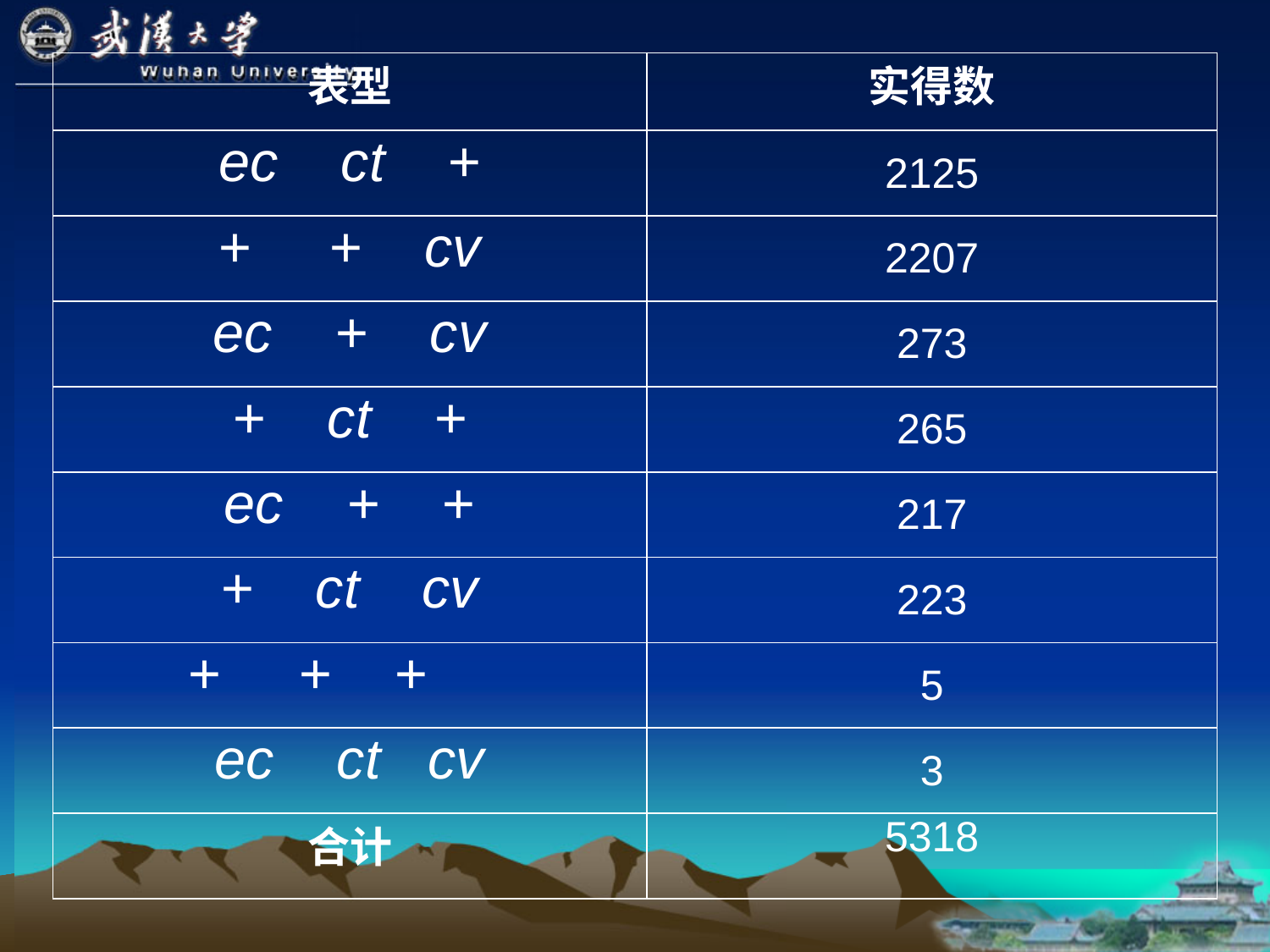

| 表型 | 实得数 |
| --- | --- |
| ec ct + | 2125 |
| + + cv | 2207 |
| ec + cv | 273 |
| + ct + | 265 |
| ec + + | 217 |
| + ct cv | 223 |
| + + + | 5 |
| ec ct cv | 3 |
| 合计 | 5318 |